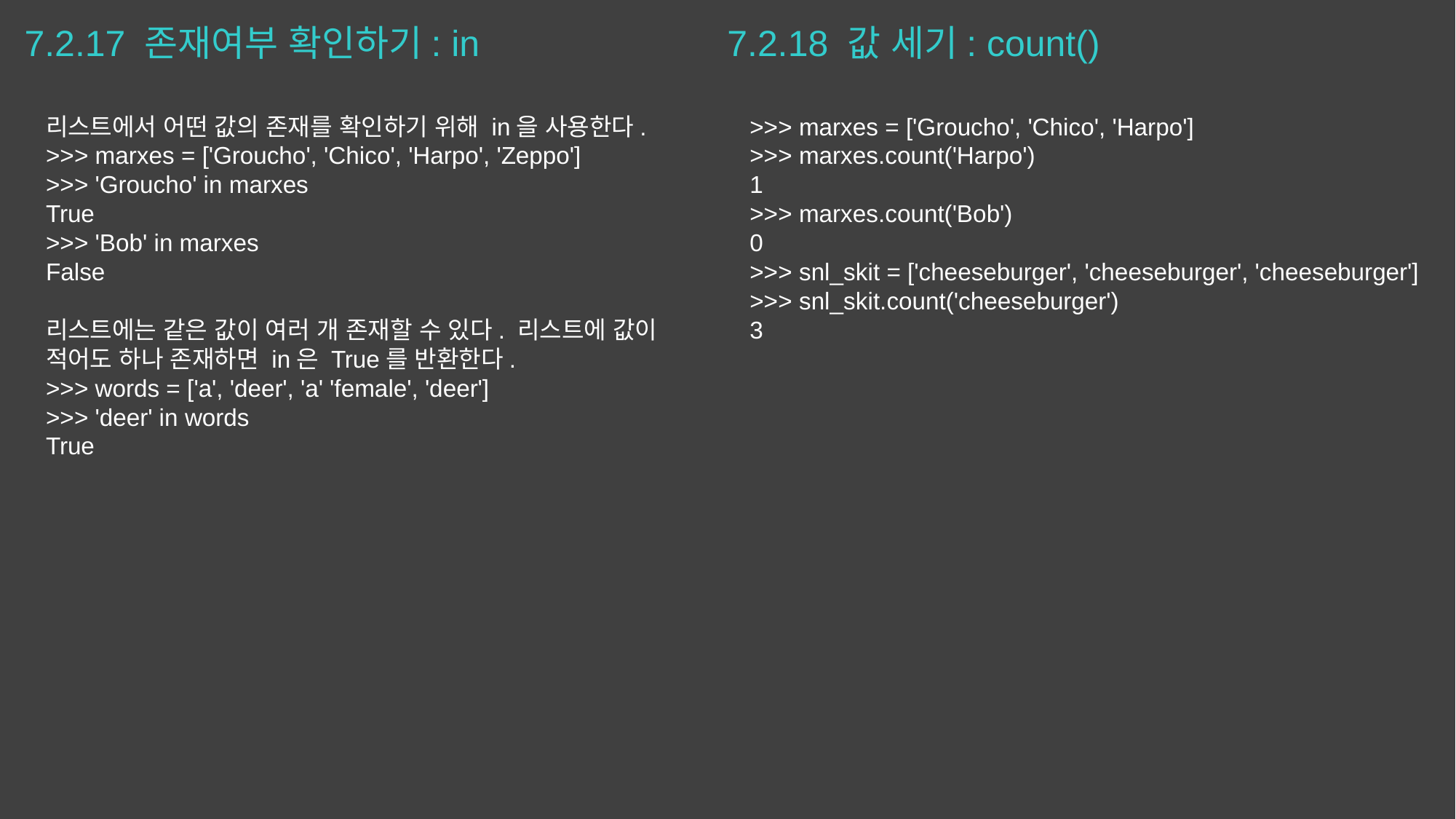

# 7.2.17 존재여부 확인하기: in
7.2.18 값 세기: count()
리스트에서 어떤 값의 존재를 확인하기 위해 in을 사용한다.
>>> marxes = ['Groucho', 'Chico', 'Harpo', 'Zeppo']
>>> 'Groucho' in marxes
True
>>> 'Bob' in marxes
False

리스트에는 같은 값이 여러 개 존재할 수 있다. 리스트에 값이 적어도 하나 존재하면 in은 True를 반환한다.
>>> words = ['a', 'deer', 'a' 'female', 'deer']
>>> 'deer' in words
True
>>> marxes = ['Groucho', 'Chico', 'Harpo']
>>> marxes.count('Harpo')
1
>>> marxes.count('Bob')
0
>>> snl_skit = ['cheeseburger', 'cheeseburger', 'cheeseburger']
>>> snl_skit.count('cheeseburger')
3